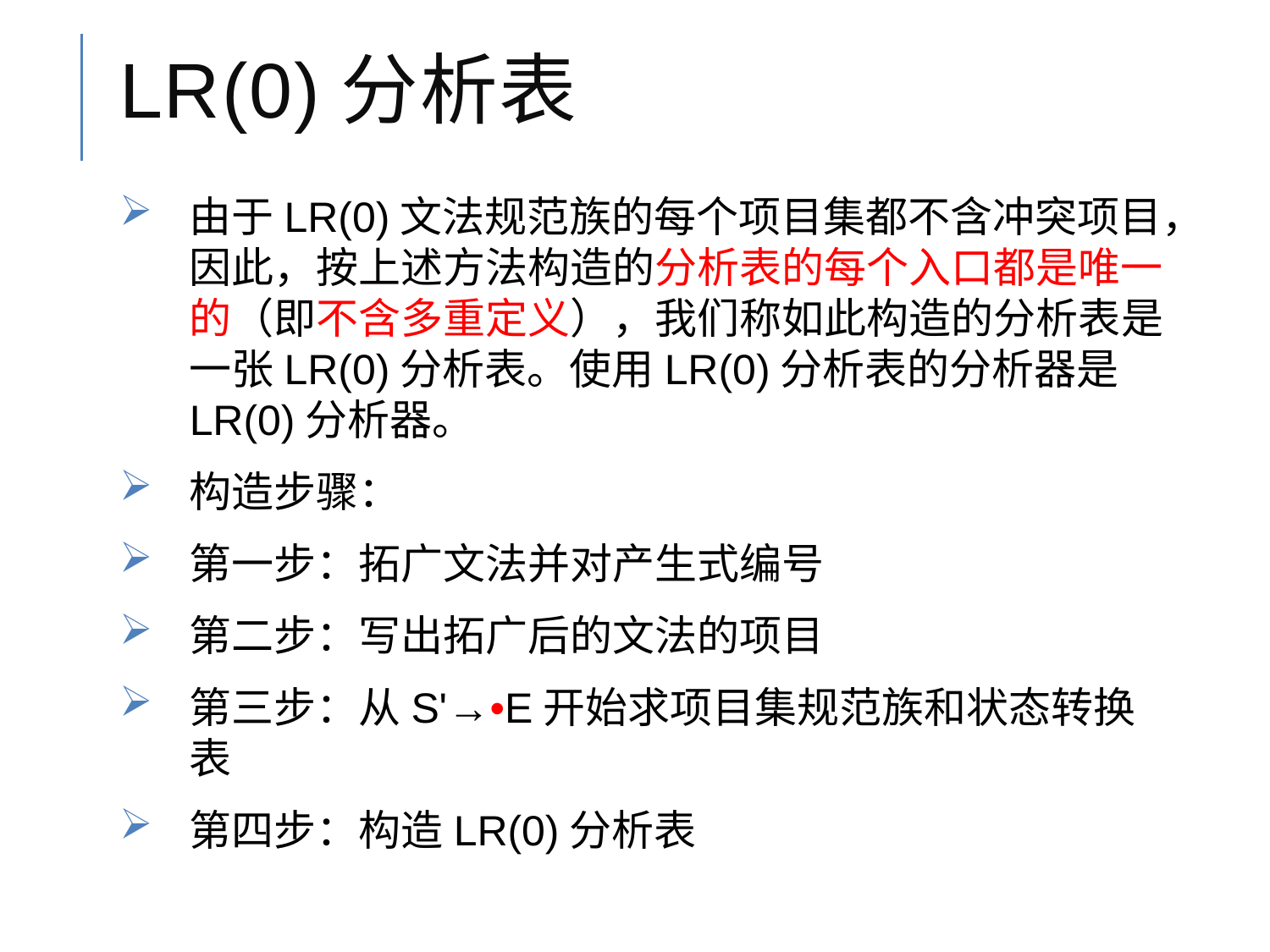

# LR(0)分析表
由于LR(0)文法规范族的每个项目集都不含冲突项目，因此，按上述方法构造的分析表的每个入口都是唯一的（即不含多重定义），我们称如此构造的分析表是一张LR(0)分析表。使用LR(0)分析表的分析器是LR(0)分析器。
构造步骤：
第一步：拓广文法并对产生式编号
第二步：写出拓广后的文法的项目
第三步：从S'→•E开始求项目集规范族和状态转换表
第四步：构造LR(0)分析表

52